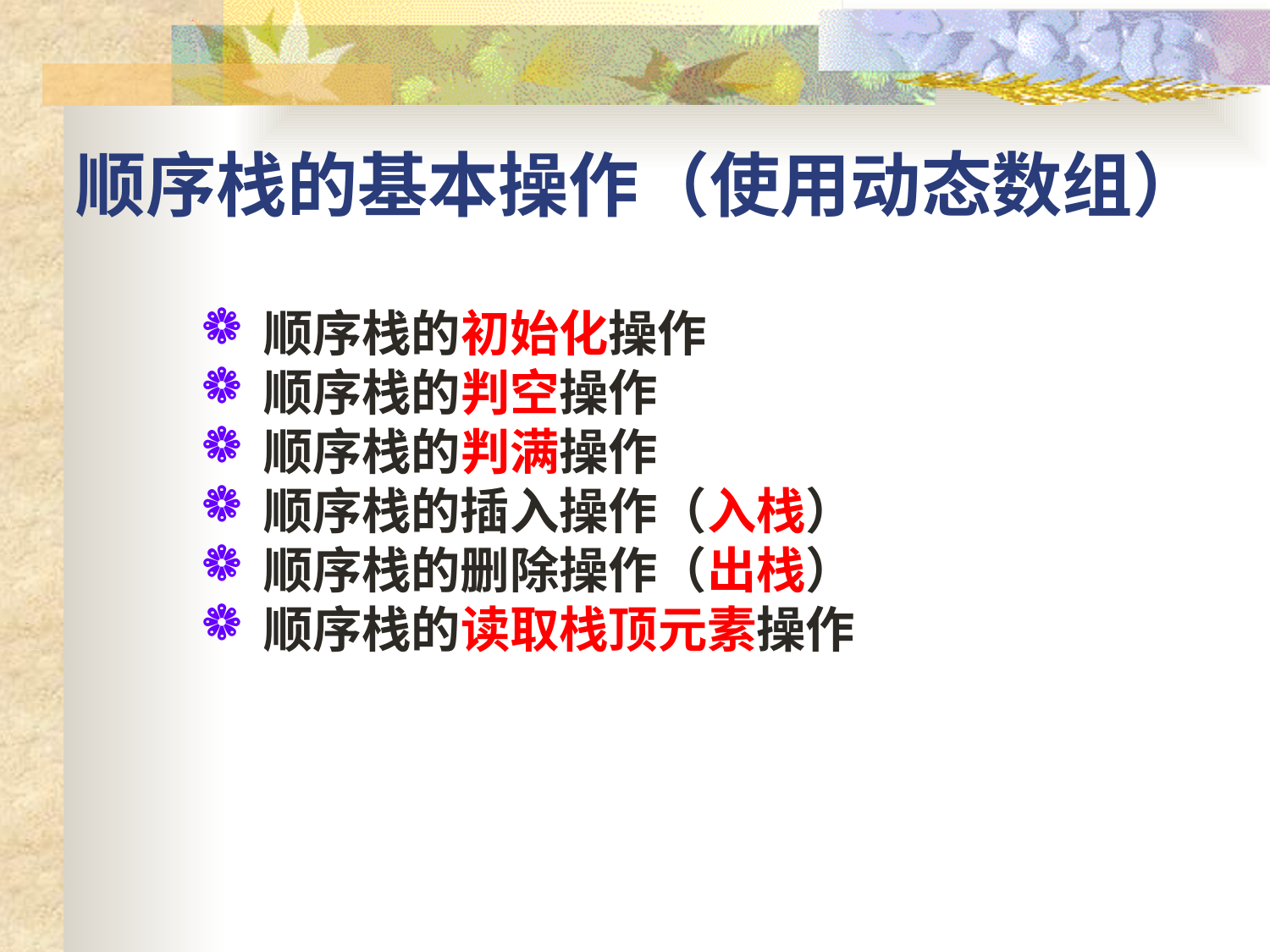

# 顺序栈的基本操作（使用动态数组）
顺序栈的初始化操作
顺序栈的判空操作
顺序栈的判满操作
顺序栈的插入操作（入栈）
顺序栈的删除操作（出栈）
顺序栈的读取栈顶元素操作